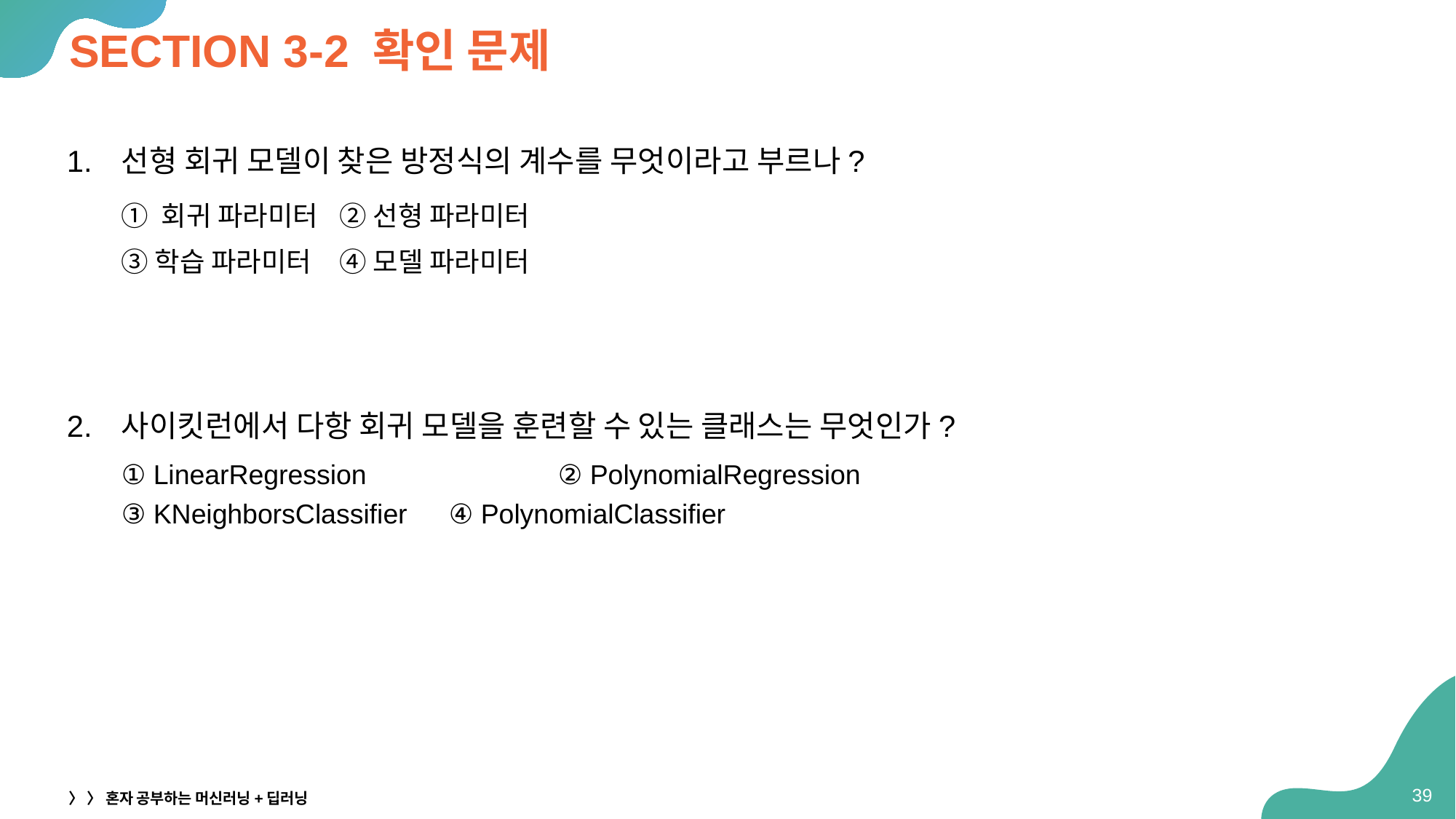

# SECTION 3-2 확인 문제
선형 회귀 모델이 찾은 방정식의 계수를 무엇이라고 부르나?
① 회귀 파라미터	② 선형 파라미터
③ 학습 파라미터 	④ 모델 파라미터

사이킷런에서 다항 회귀 모델을 훈련할 수 있는 클래스는 무엇인가?
① LinearRegression		② PolynomialRegression
③ KNeighborsClassifier 	④ PolynomialClassifier

39
〉 〉 혼자 공부하는 머신러닝+딥러닝